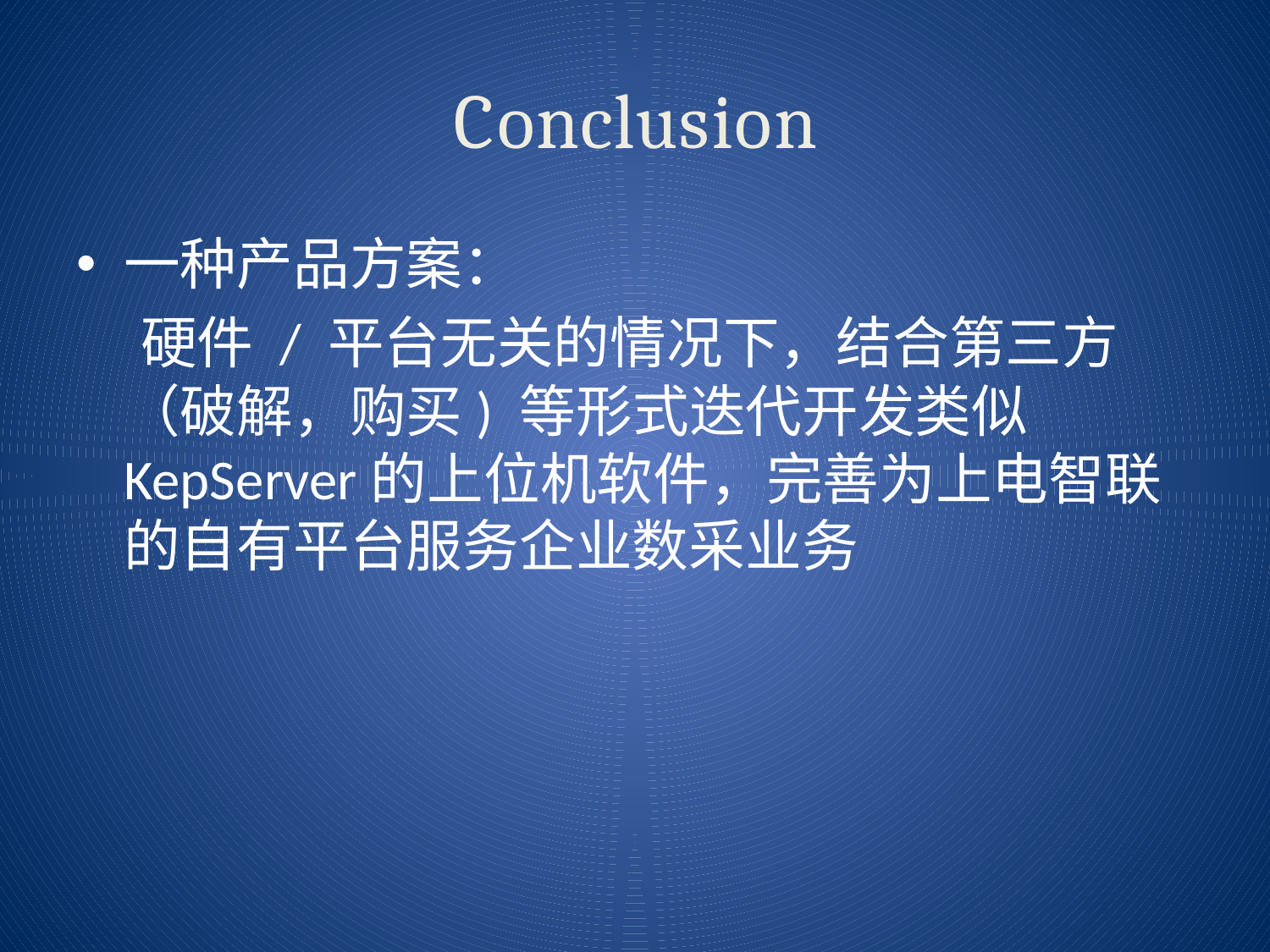

# Conclusion
一种产品方案：
    硬件 / 平台无关的情况下，结合第三方（破解，购买) 等形式迭代开发类似KepServer的上位机软件，完善为上电智联的自有平台服务企业数采业务